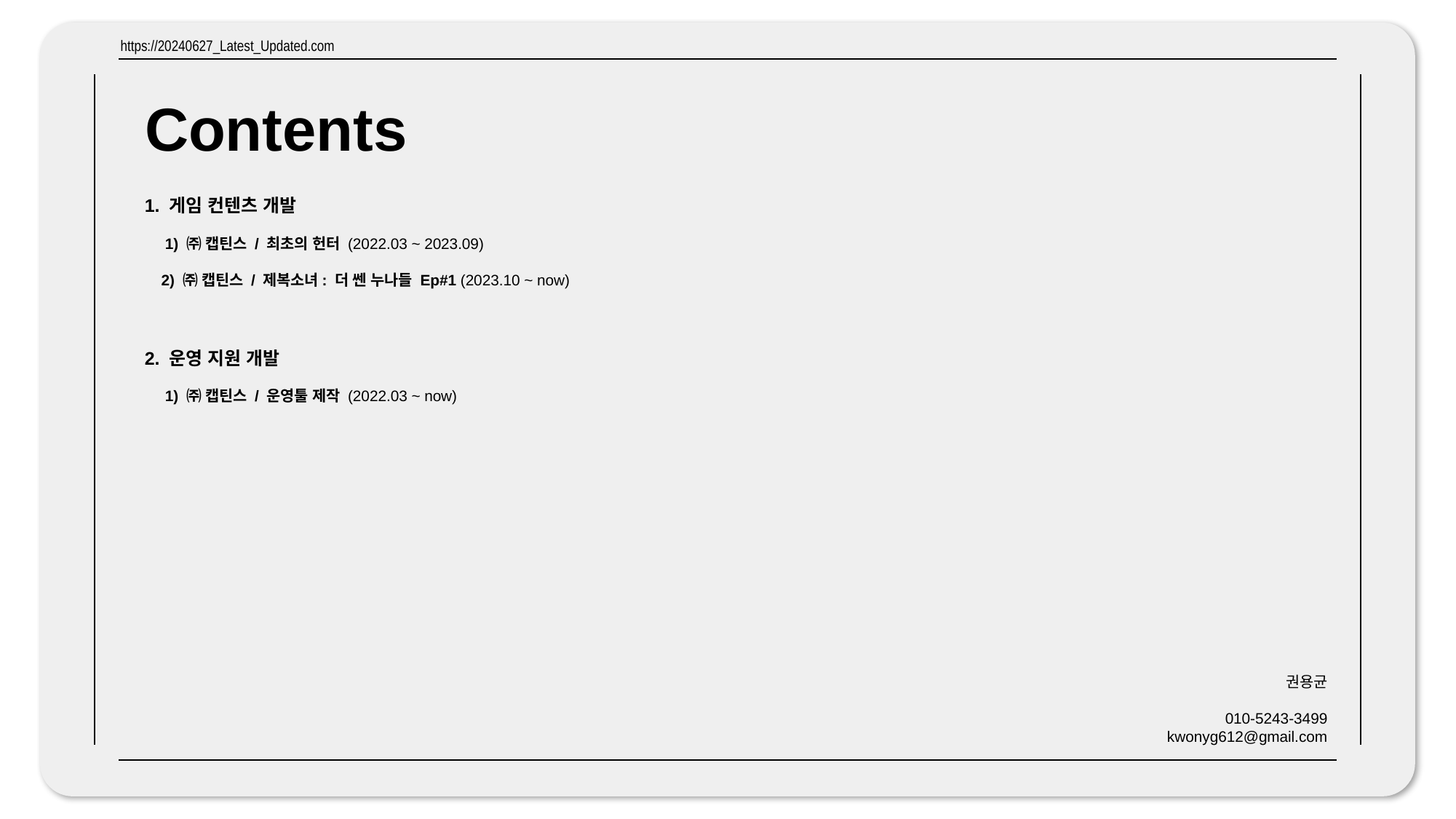

Contents
1. 게임 컨텐츠 개발
    1) ㈜ 캡틴스 / 최초의 헌터 (2022.03 ~ 2023.09)
    2) ㈜ 캡틴스 / 제복소녀: 더 쎈 누나들 Ep#1 (2023.10 ~ now)
2. 운영 지원 개발
    1) ㈜ 캡틴스 / 운영툴 제작 (2022.03 ~ now)